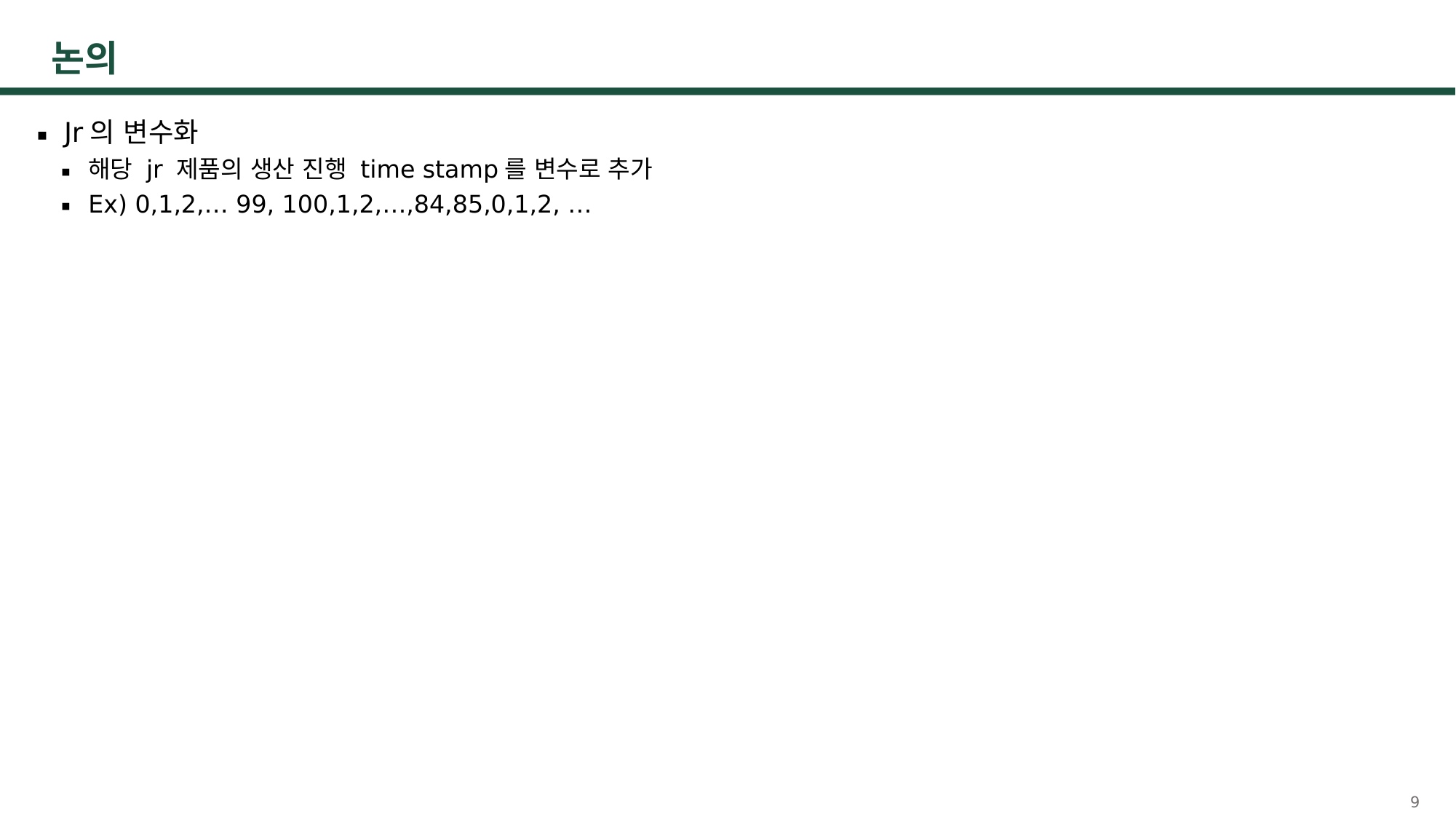

# 논의
Jr의 변수화
해당 jr 제품의 생산 진행 time stamp를 변수로 추가
Ex) 0,1,2,… 99, 100,1,2,…,84,85,0,1,2, …

9